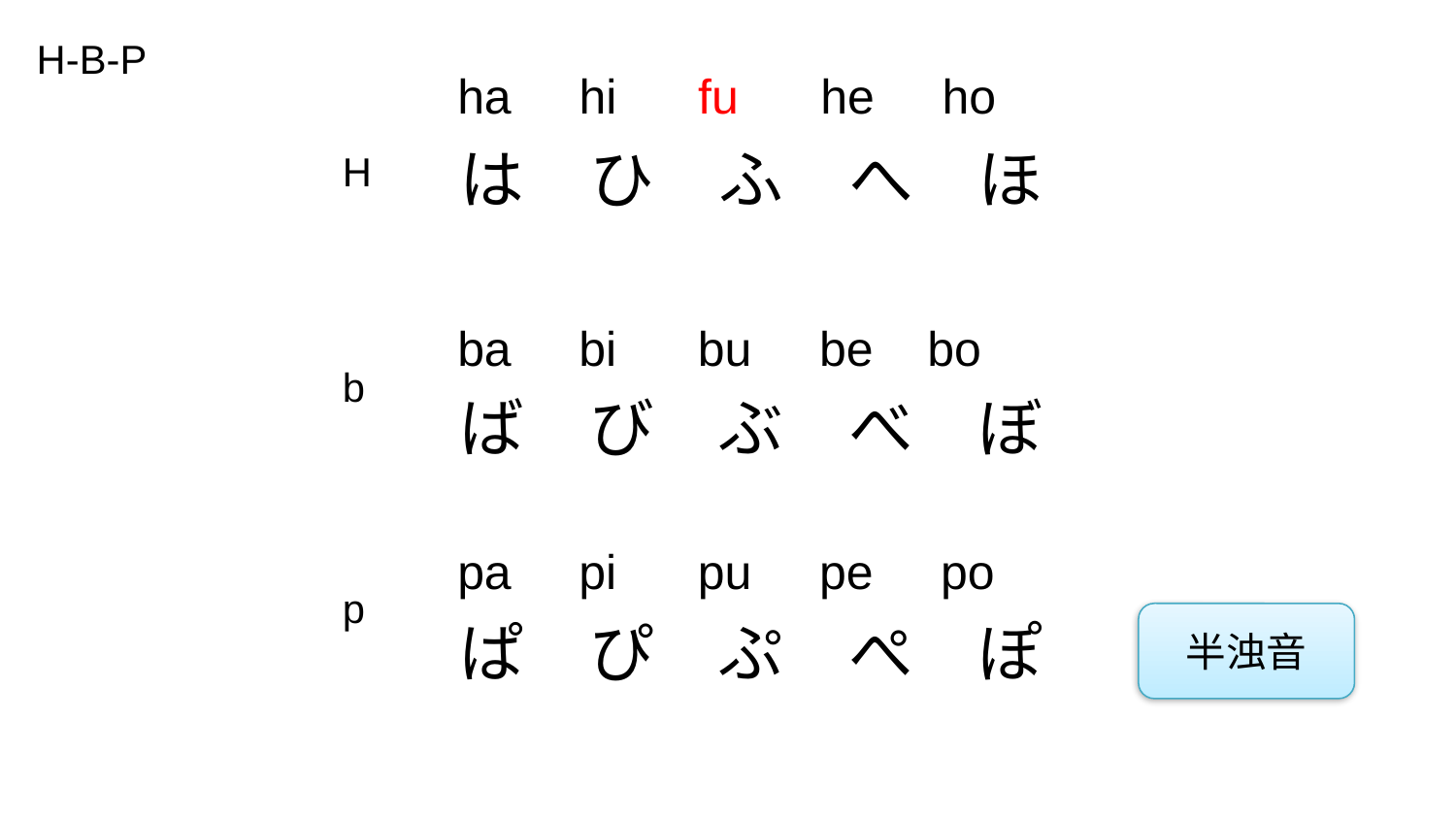

H-B-P
ha     hi      fu      he     ho
は　ひ　ふ　へ　ほ
H
ba     bi      bu     be    bo
b
ば　び　ぶ　べ　ぼ
pa     pi      pu     pe     po
p
半浊音
ぱ　ぴ　ぷ　ぺ　ぽ